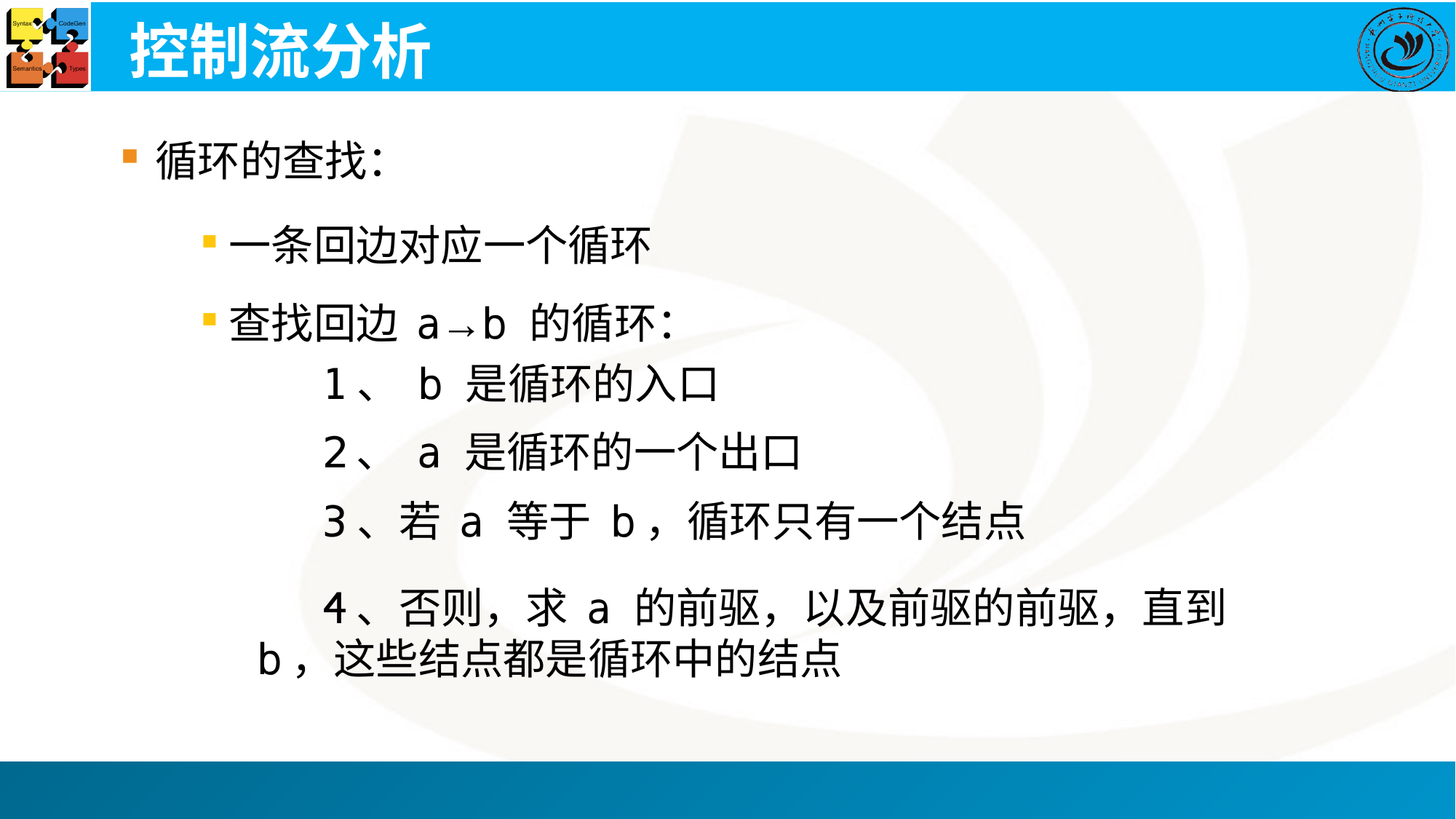

# 控制流分析
循环的查找：
一条回边对应一个循环
查找回边 a→b 的循环：
       1、 b 是循环的入口
       2、 a 是循环的一个出口
       3、若 a 等于 b，循环只有一个结点
       4、否则，求 a 的前驱，以及前驱的前驱，直到 b，这些结点都是循环中的结点
47